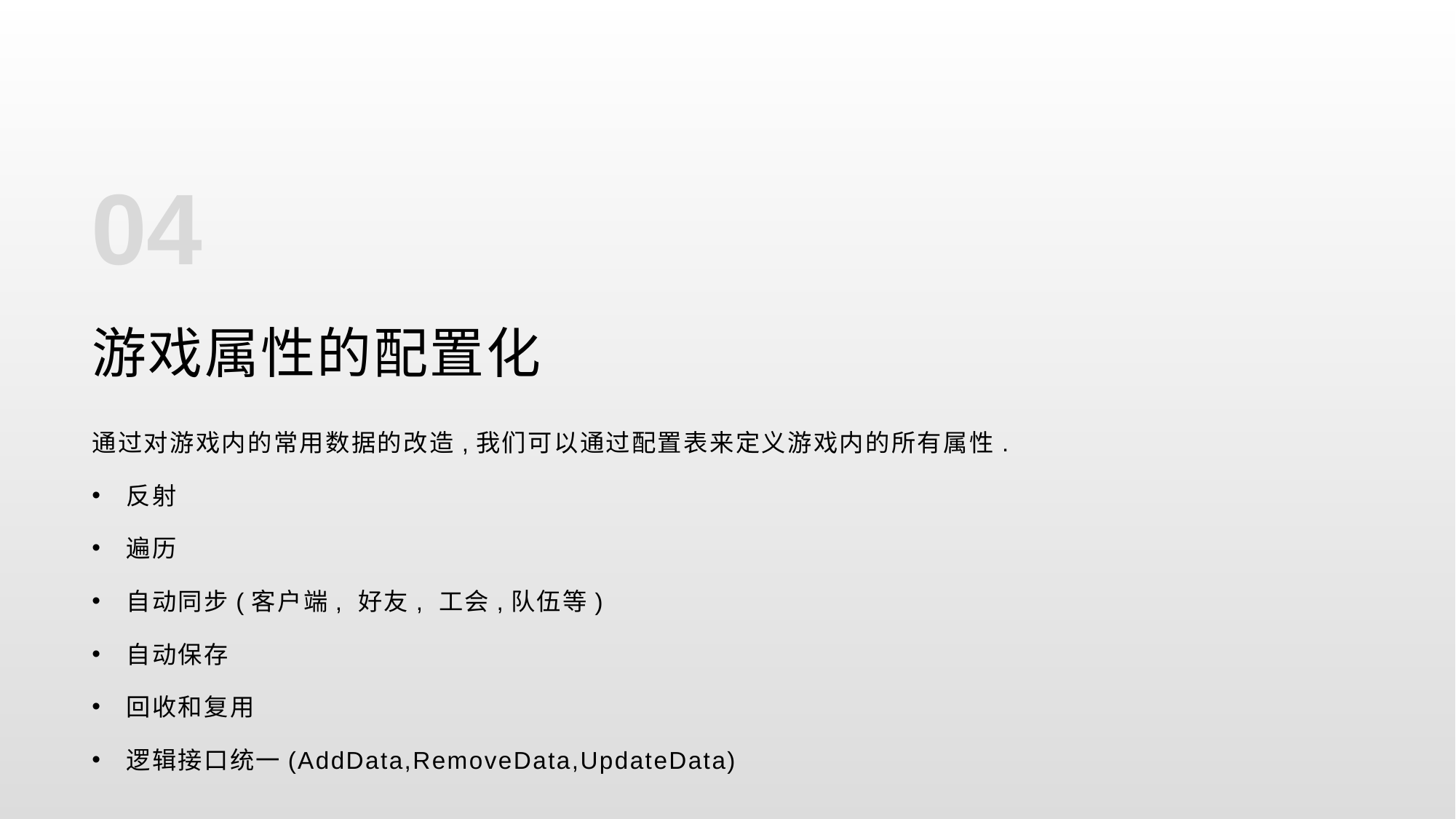

04
# 游戏属性的配置化
通过对游戏内的常用数据的改造,我们可以通过配置表来定义游戏内的所有属性.
反射
遍历
自动同步(客户端, 好友, 工会,队伍等)
自动保存
回收和复用
逻辑接口统一(AddData,RemoveData,UpdateData)